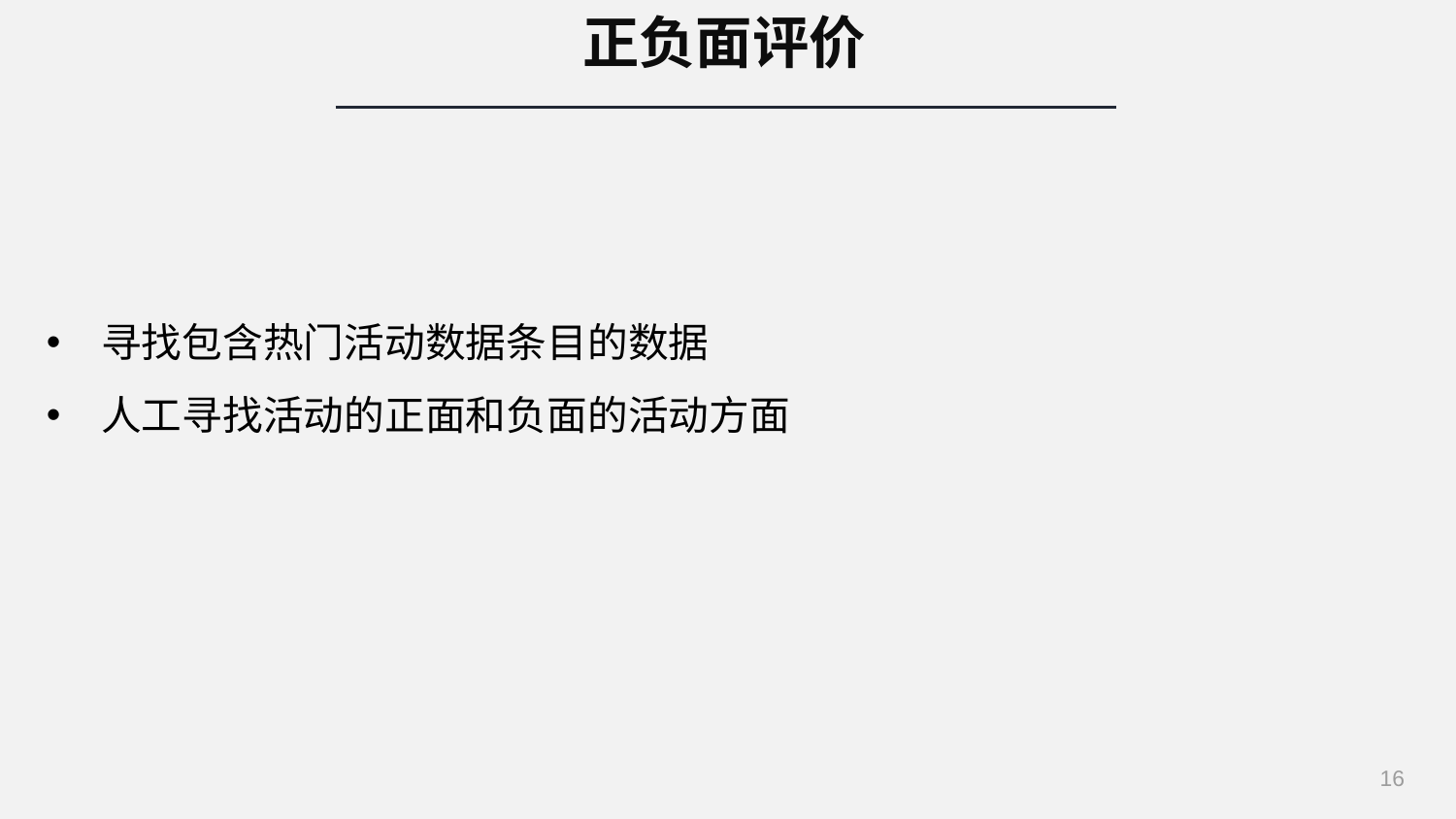

正负面评价
寻找包含热门活动数据条目的数据
人工寻找活动的正面和负面的活动方面
16